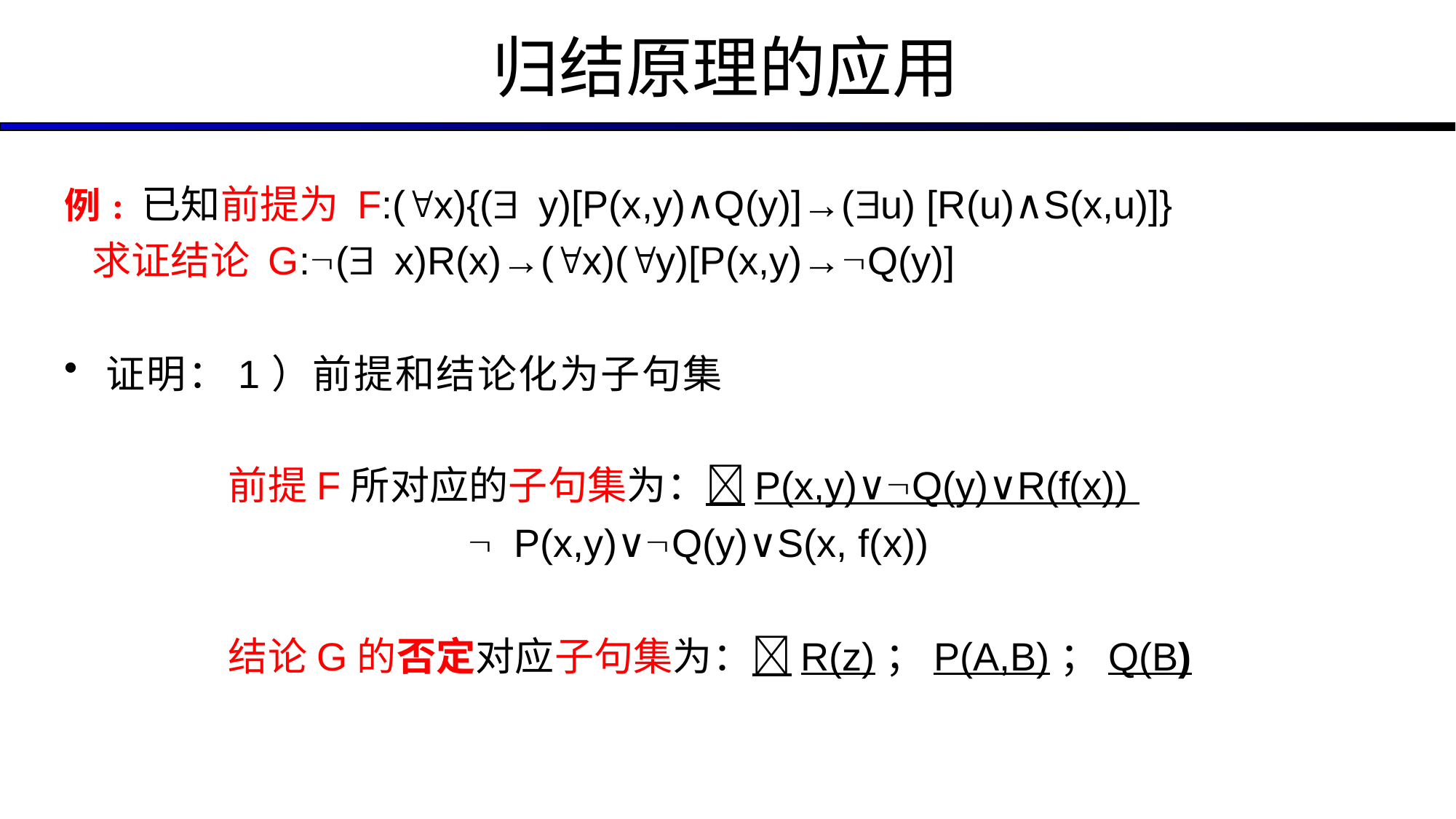

# 归结原理的应用
例: 已知前提为 F:(∀x){(∃ y)[P(x,y)∧Q(y)]→(∃u) [R(u)∧S(x,u)]}
  求证结论 G:¬(∃ x)R(x)→(∀x)(∀y)[P(x,y)→¬Q(y)]

证明：1）前提和结论化为子句集

前提F所对应的子句集为：¬P(x,y)∨¬Q(y)∨R(f(x))
                      ¬ P(x,y)∨¬Q(y)∨S(x, f(x))

结论G的否定对应子句集为：¬R(z)；P(A,B)；Q(B)